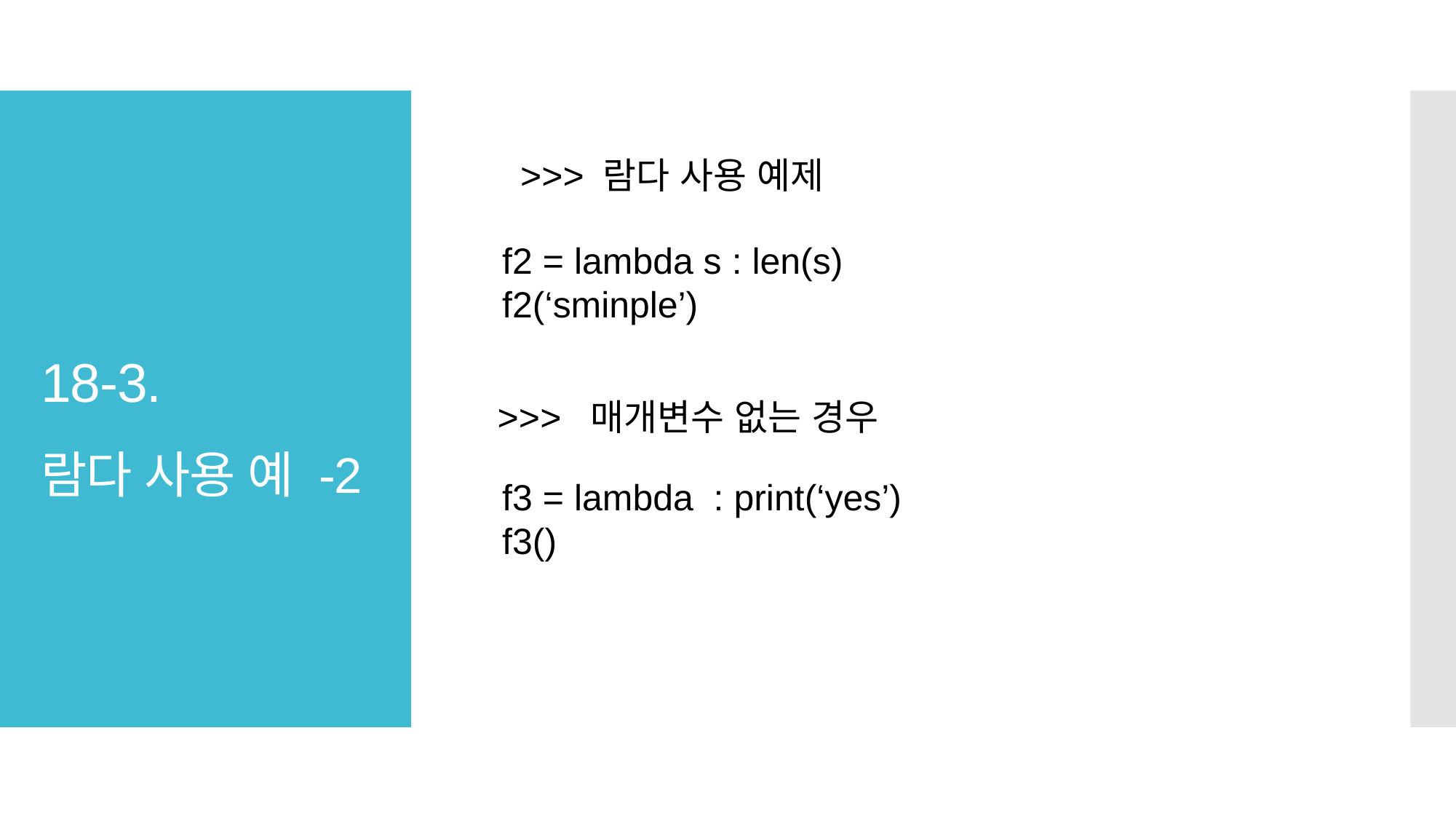

>>> 람다 사용 예제
# 18-3. 람다 사용 예 -2
f2 = lambda s : len(s)
f2(‘sminple’)

>>>  매개변수 없는 경우
f3 = lambda  : print(‘yes’)
f3()